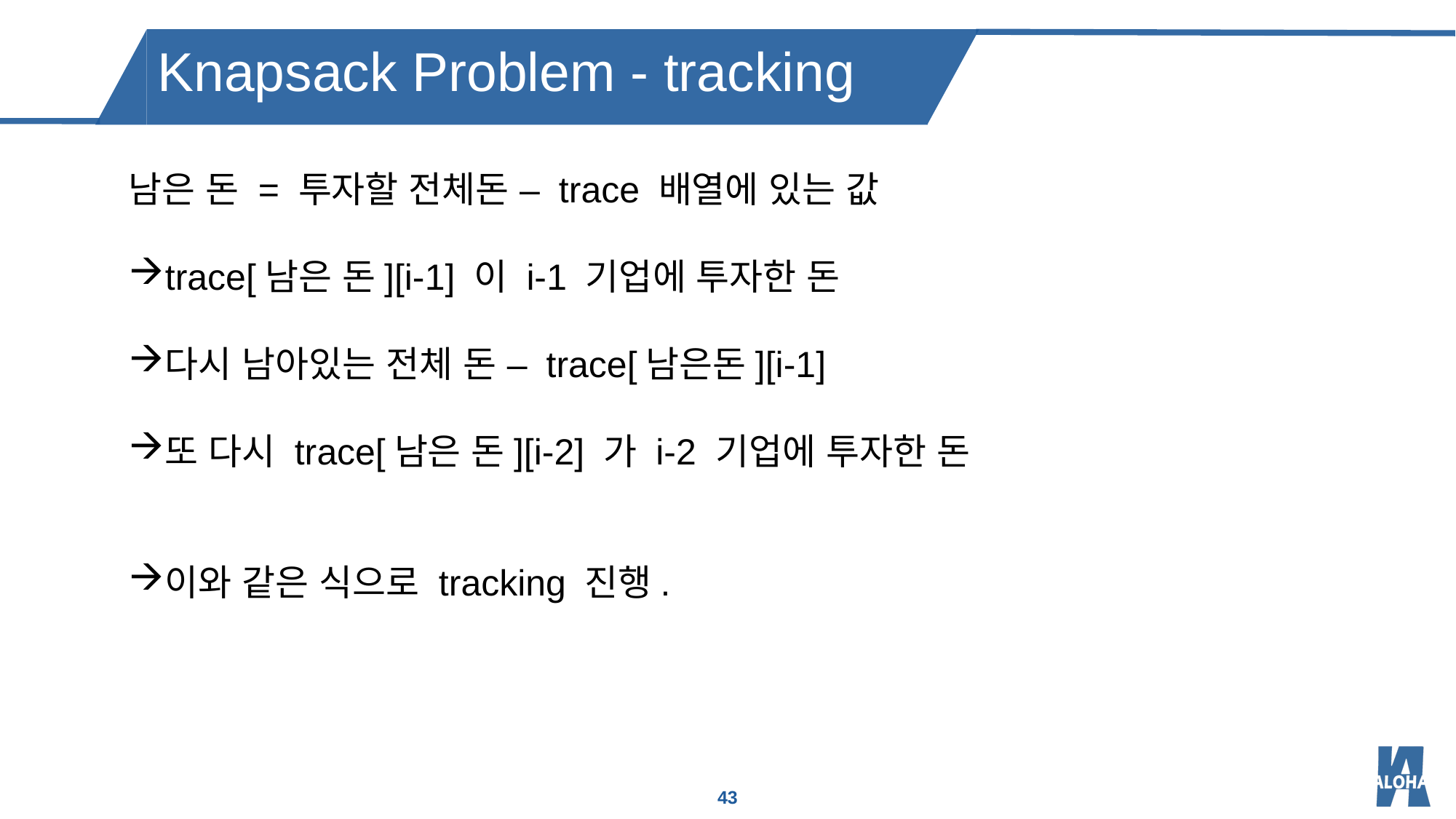

Knapsack Problem - tracking
남은 돈 = 투자할 전체돈 – trace 배열에 있는 값

trace[남은 돈][i-1] 이 i-1 기업에 투자한 돈

다시 남아있는 전체 돈 – trace[남은돈][i-1]

또 다시 trace[남은 돈][i-2] 가 i-2 기업에 투자한 돈

이와 같은 식으로 tracking 진행.
43